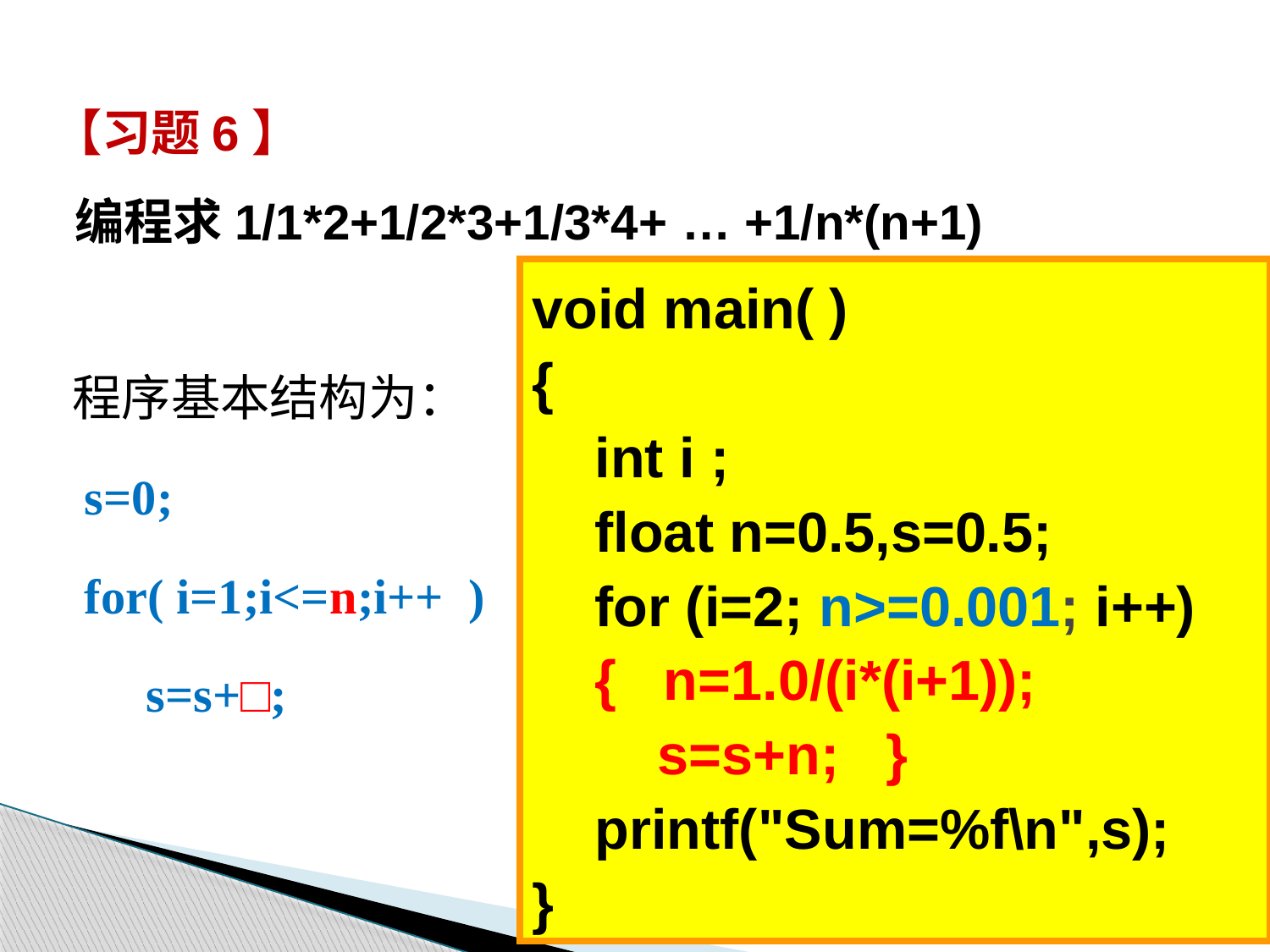

# 【习题6】 编程求1/1*2+1/2*3+1/3*4+ … +1/n*(n+1)
void main( )
{
    int i ;
    float n=0.5,s=0.5;
    for (i=2; n>=0.001; i++)
    {   n=1.0/(i*(i+1));
        s=s+n;   }
    printf("Sum=%f\n",s);
}
程序基本结构为：
 s=0;
 for( i=1;i<=n;i++  )
      s=s+□;